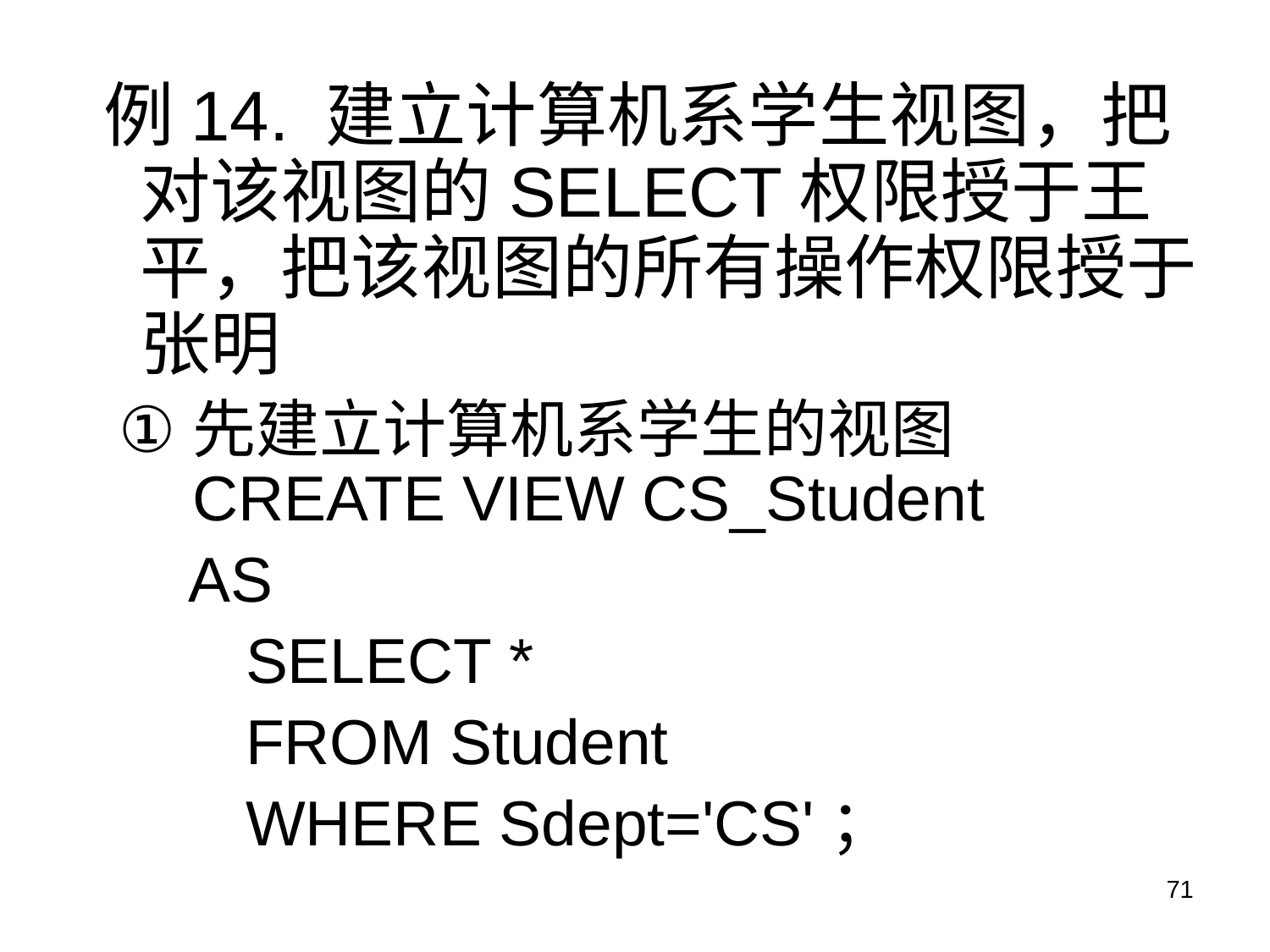

例14. 建立计算机系学生视图，把对该视图的SELECT权限授于王平，把该视图的所有操作权限授于张明
先建立计算机系学生的视图
CREATE VIEW CS_Student
    AS
	SELECT *
	FROM Student
	WHERE Sdept='CS'；
71